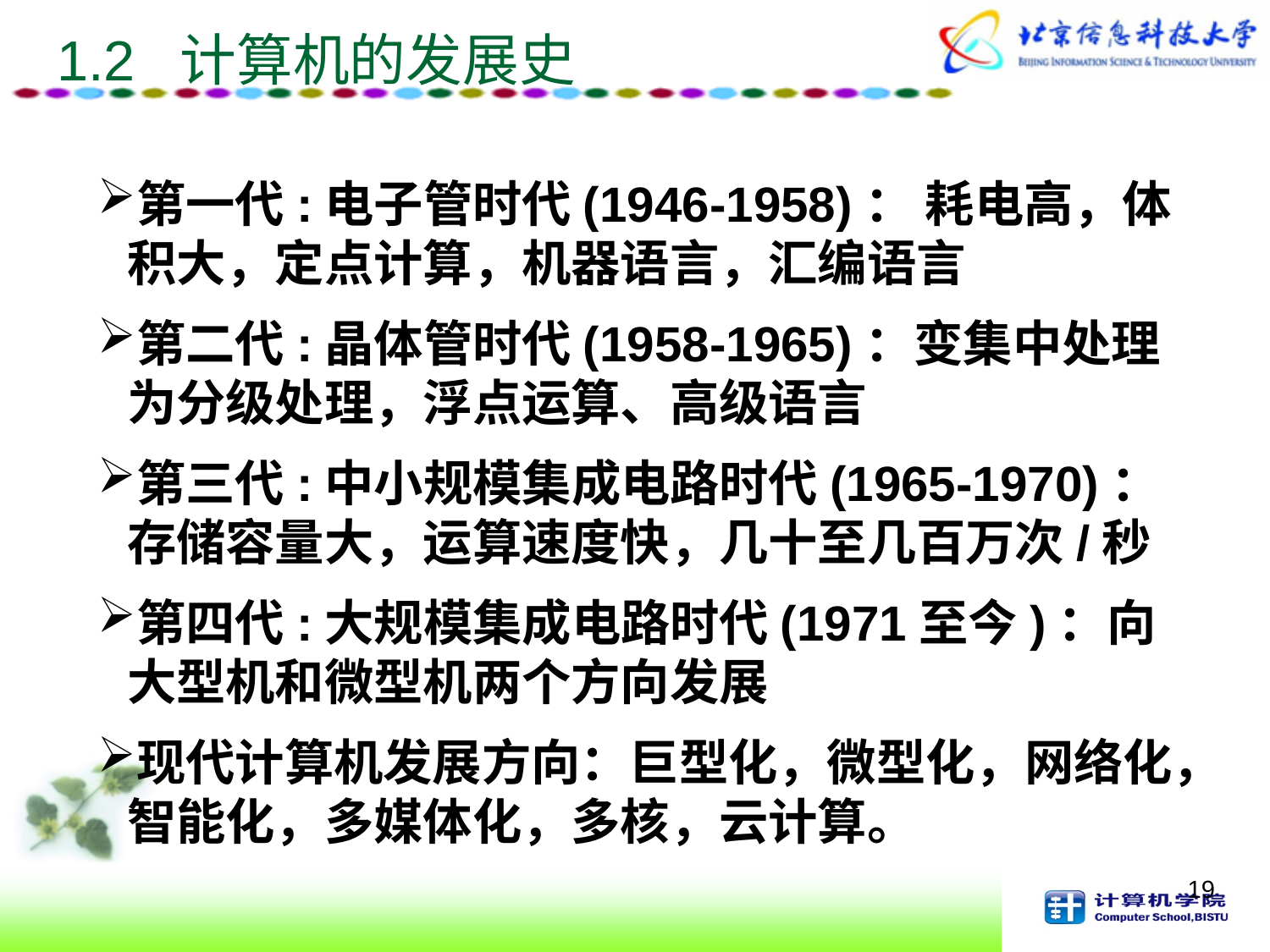

1.2  计算机的发展史
第一代:电子管时代(1946-1958)： 耗电高，体积大，定点计算，机器语言，汇编语言
第二代:晶体管时代(1958-1965)：变集中处理为分级处理，浮点运算、高级语言
第三代:中小规模集成电路时代(1965-1970)：存储容量大，运算速度快，几十至几百万次/秒
第四代:大规模集成电路时代(1971至今)：向大型机和微型机两个方向发展
现代计算机发展方向：巨型化，微型化，网络化，智能化，多媒体化，多核，云计算。
19